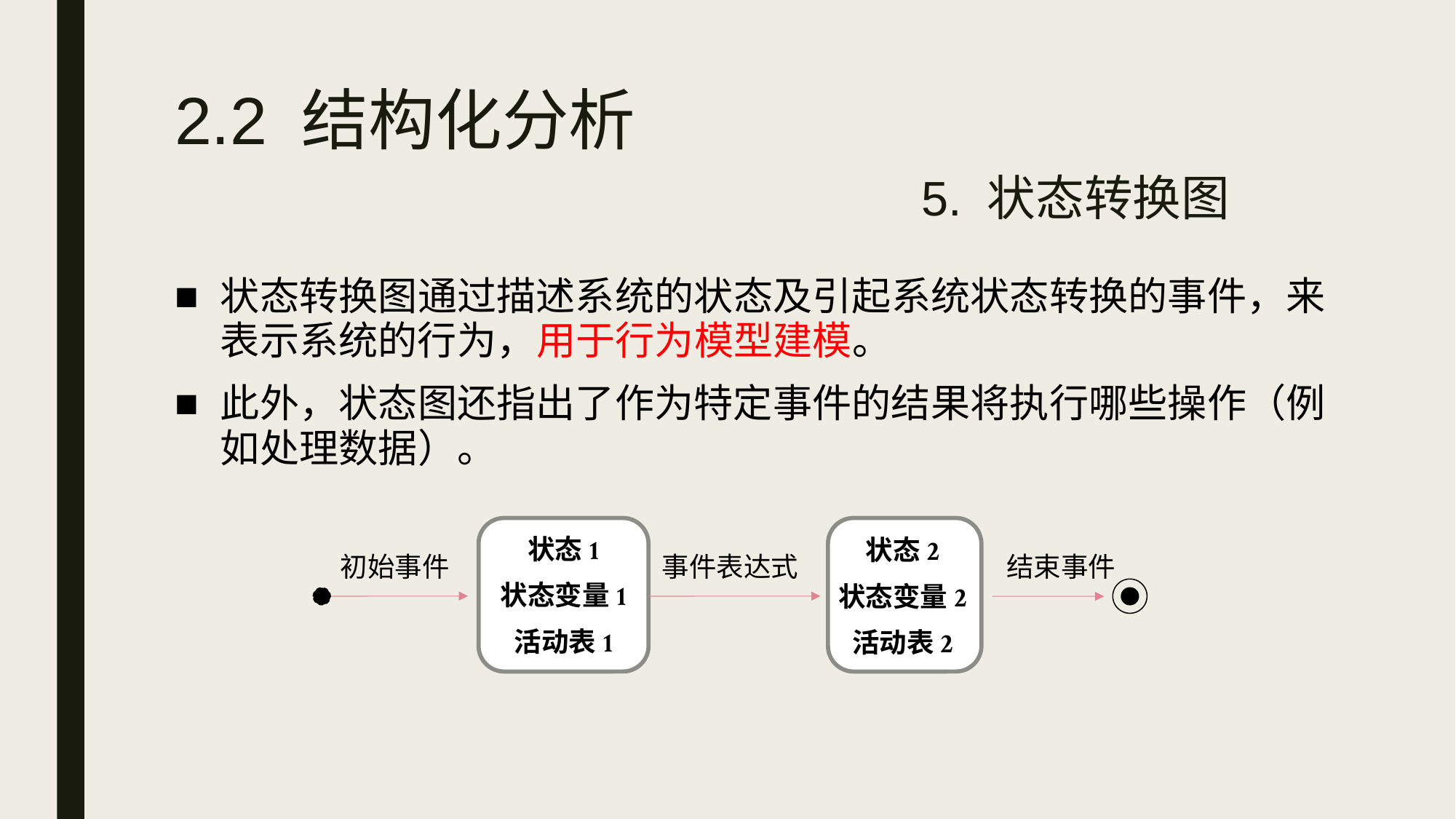

# 2.2 结构化分析 5. 状态转换图
状态转换图通过描述系统的状态及引起系统状态转换的事件，来表示系统的行为，用于行为模型建模。
此外，状态图还指出了作为特定事件的结果将执行哪些操作（例如处理数据）。

状态1
状态变量1
活动表1

状态2
状态变量2
活动表2
初始事件
事件表达式
结束事件